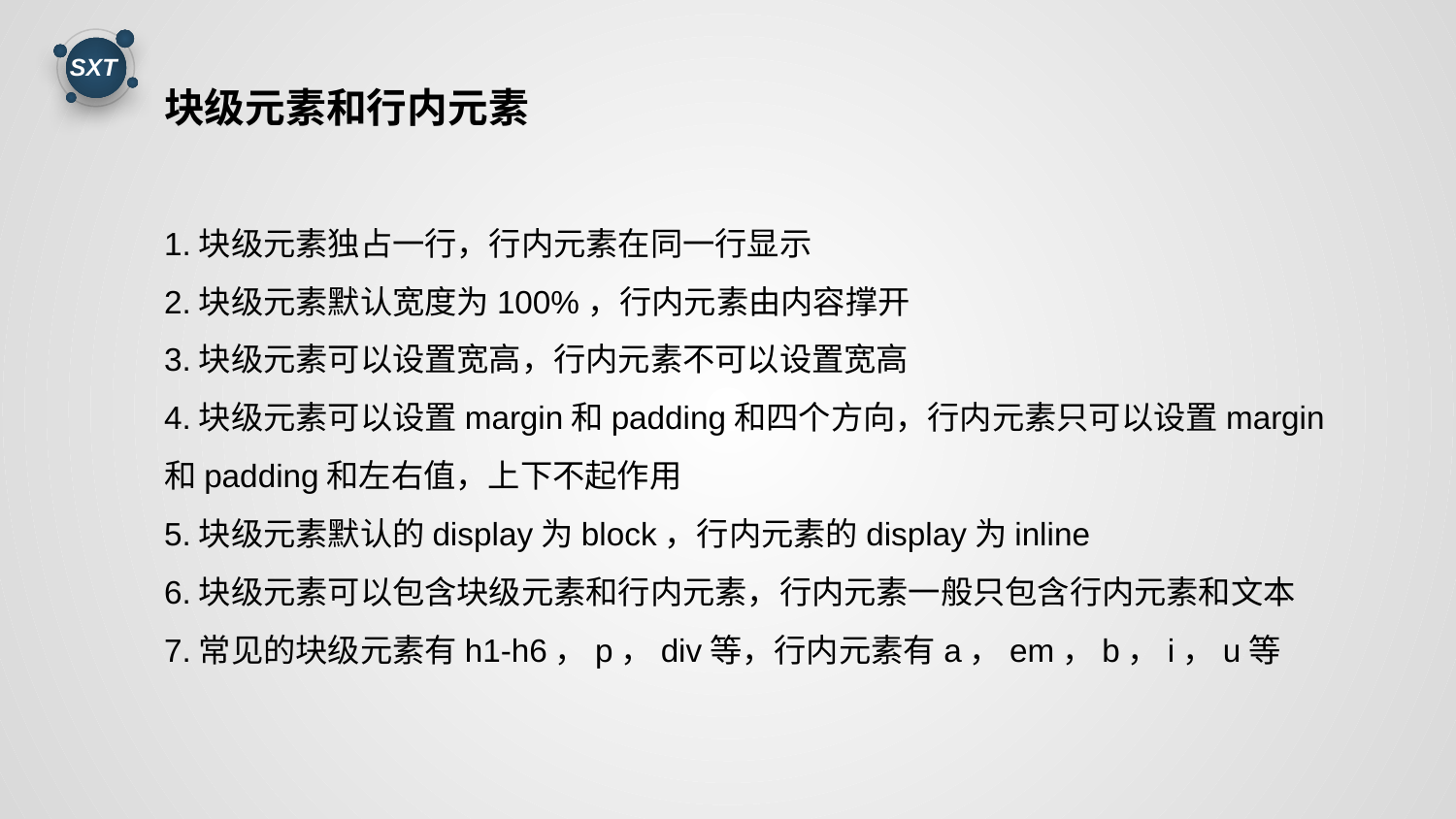

块级元素和行内元素

1.块级元素独占一行，行内元素在同一行显示
2.块级元素默认宽度为100%，行内元素由内容撑开
3.块级元素可以设置宽高，行内元素不可以设置宽高
4.块级元素可以设置margin和padding和四个方向，行内元素只可以设置margin和padding和左右值，上下不起作用
5.块级元素默认的display为block，行内元素的display为inline
6.块级元素可以包含块级元素和行内元素，行内元素一般只包含行内元素和文本
7.常见的块级元素有h1-h6，p，div等，行内元素有a，em，b，i，u等